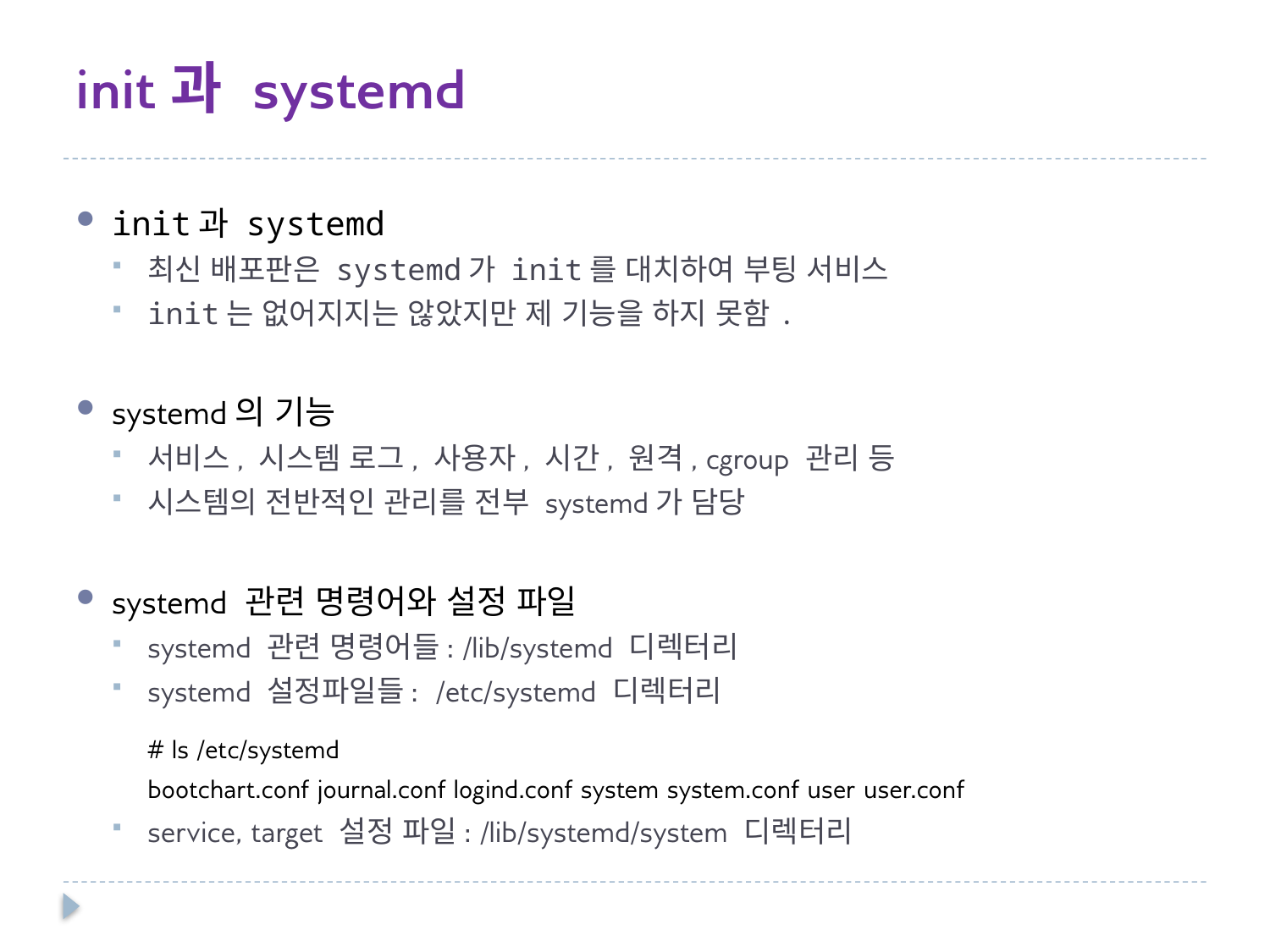

# init과 systemd
init과 systemd
최신 배포판은 systemd가 init를 대치하여 부팅 서비스
init는 없어지지는 않았지만 제 기능을 하지 못함.

systemd의 기능
서비스, 시스템 로그, 사용자, 시간, 원격, cgroup 관리 등
시스템의 전반적인 관리를 전부 systemd가 담당

systemd 관련 명령어와 설정 파일
systemd 관련 명령어들: /lib/systemd 디렉터리
systemd 설정파일들:  /etc/systemd 디렉터리
# ls /etc/systemd
bootchart.conf journal.conf logind.conf system system.conf user user.conf
service, target 설정 파일: /lib/systemd/system 디렉터리